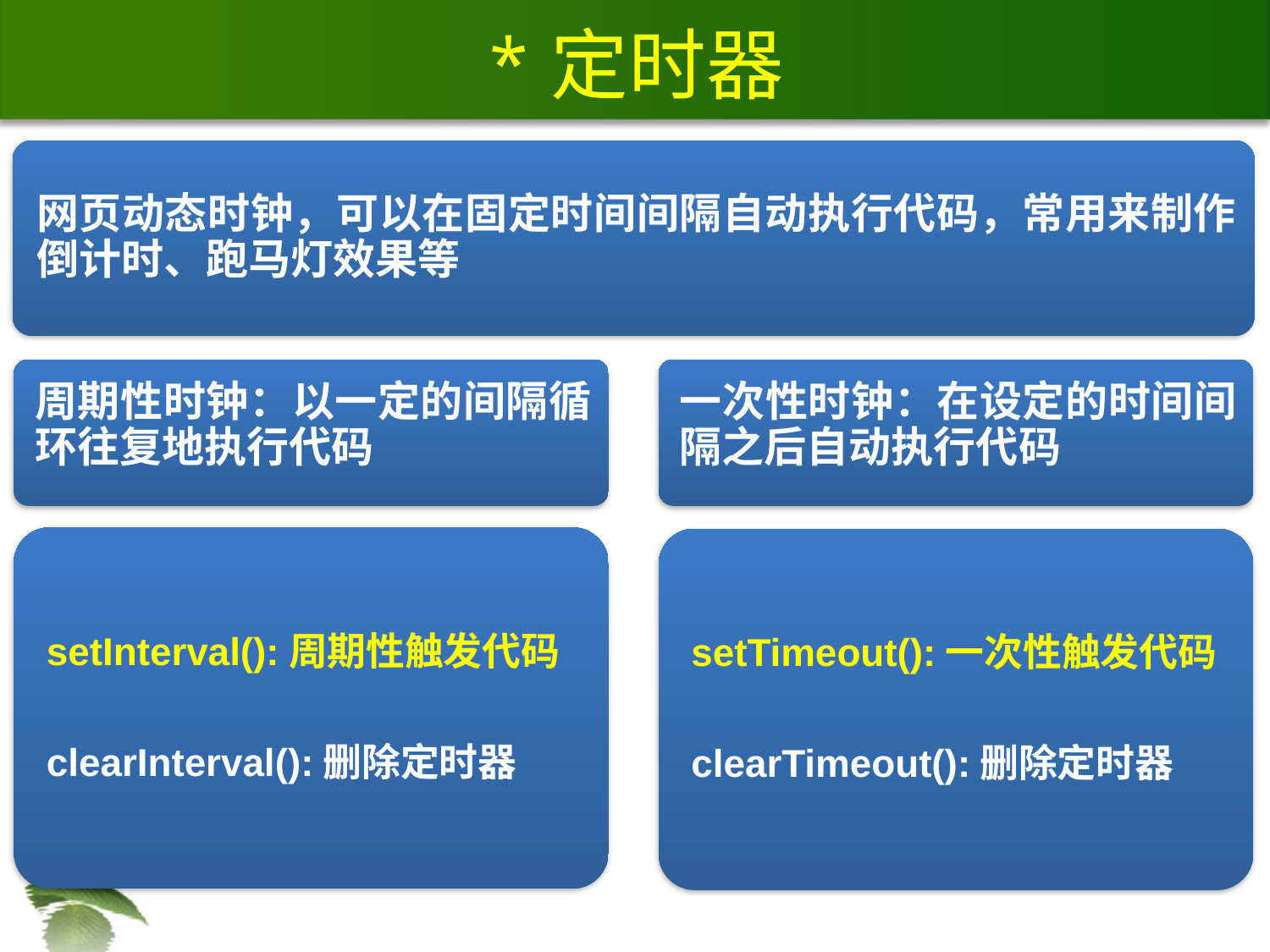

# *定时器
网页动态时钟，可以在固定时间间隔自动执行代码，常用来制作倒计时、跑马灯效果等
周期性时钟：以一定的间隔循环往复地执行代码
setInterval():周期性触发代码

clearInterval():删除定时器
一次性时钟：在设定的时间间隔之后自动执行代码
setTimeout():一次性触发代码

clearTimeout():删除定时器